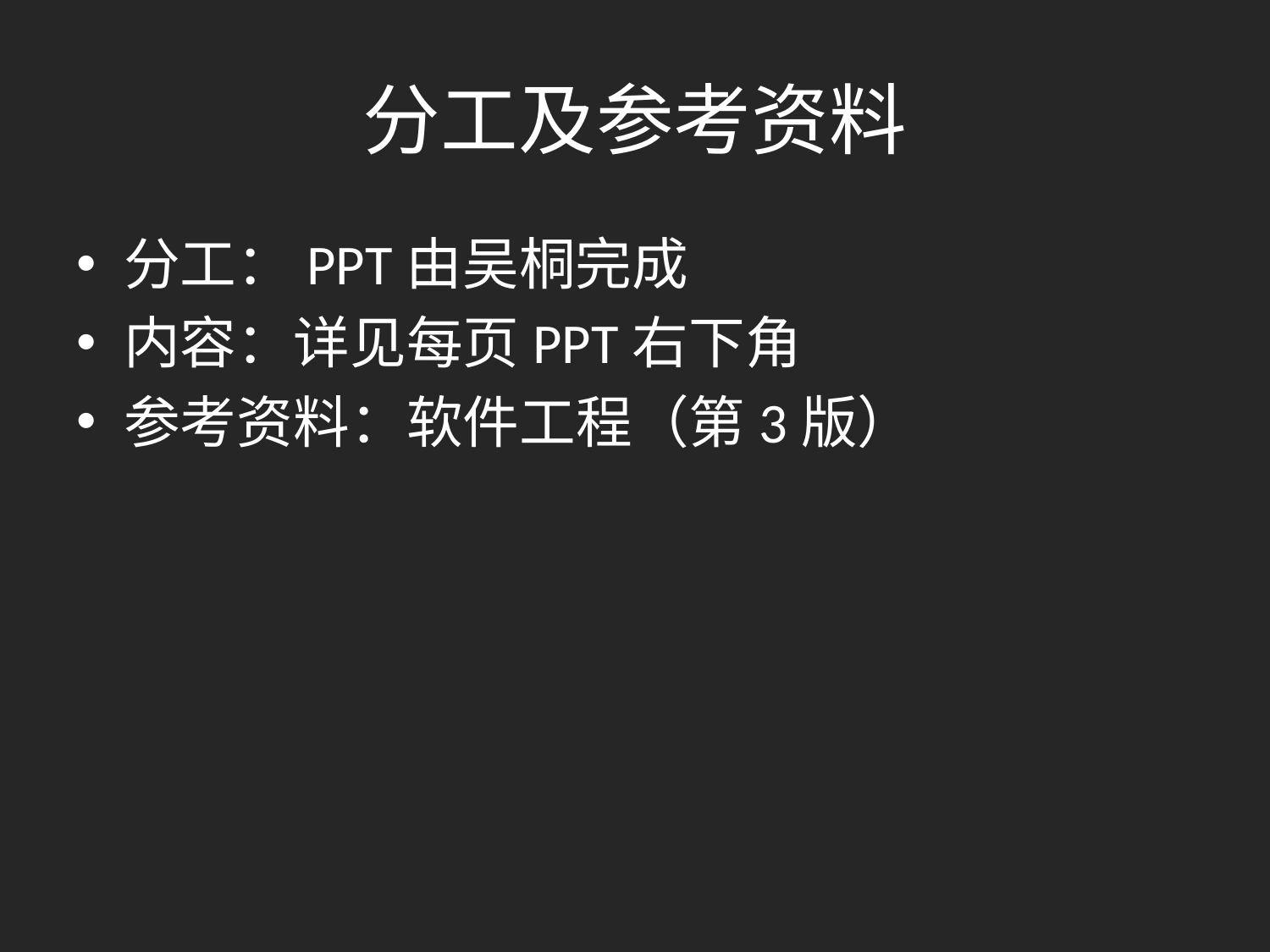

# 分工及参考资料
分工：PPT由吴桐完成
内容：详见每页PPT右下角
参考资料：软件工程（第3版）